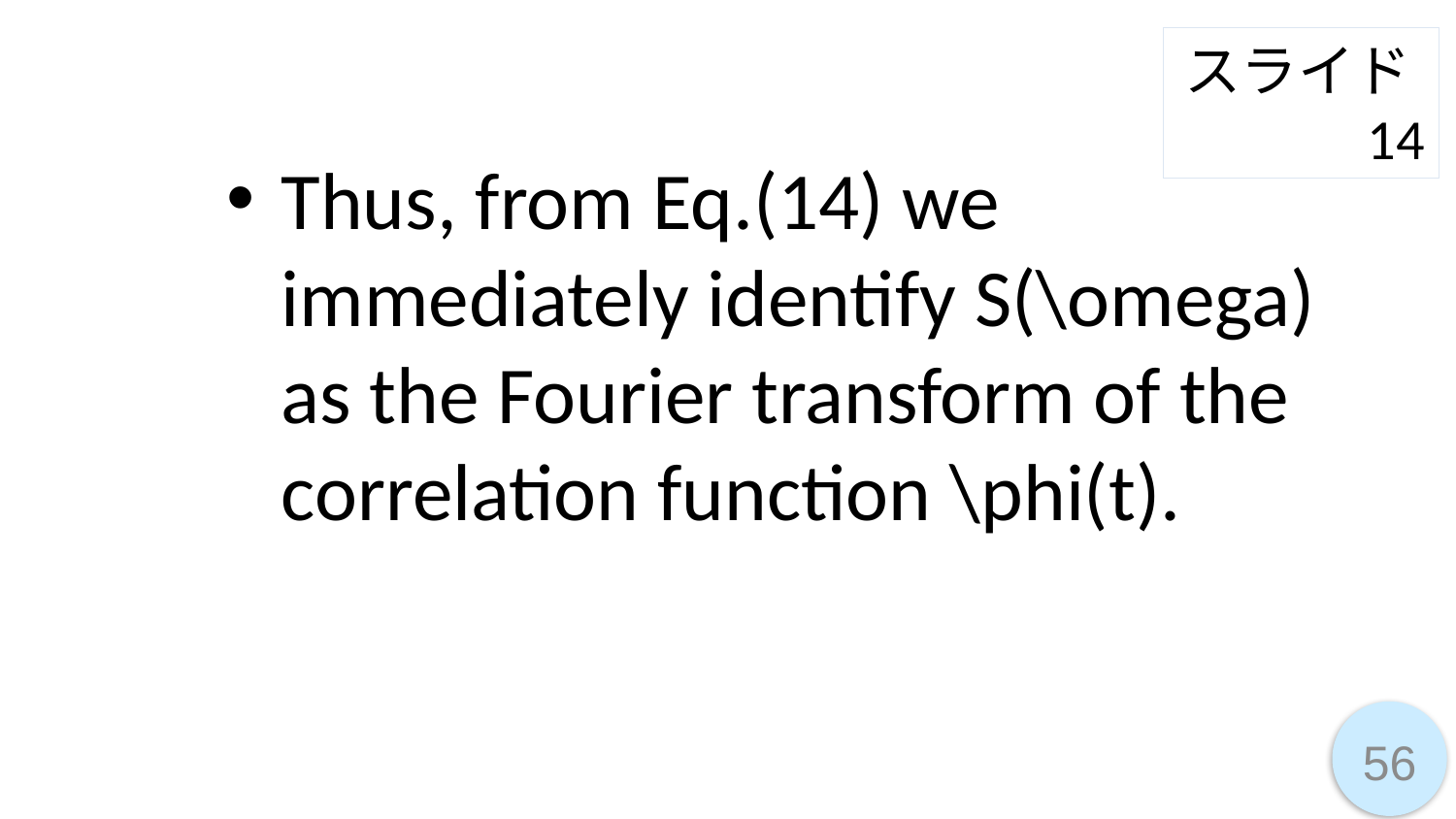

スライド14
Thus, from Eq.(14) we immediately identify S(\omega) as the Fourier transform of the correlation function \phi(t).
56